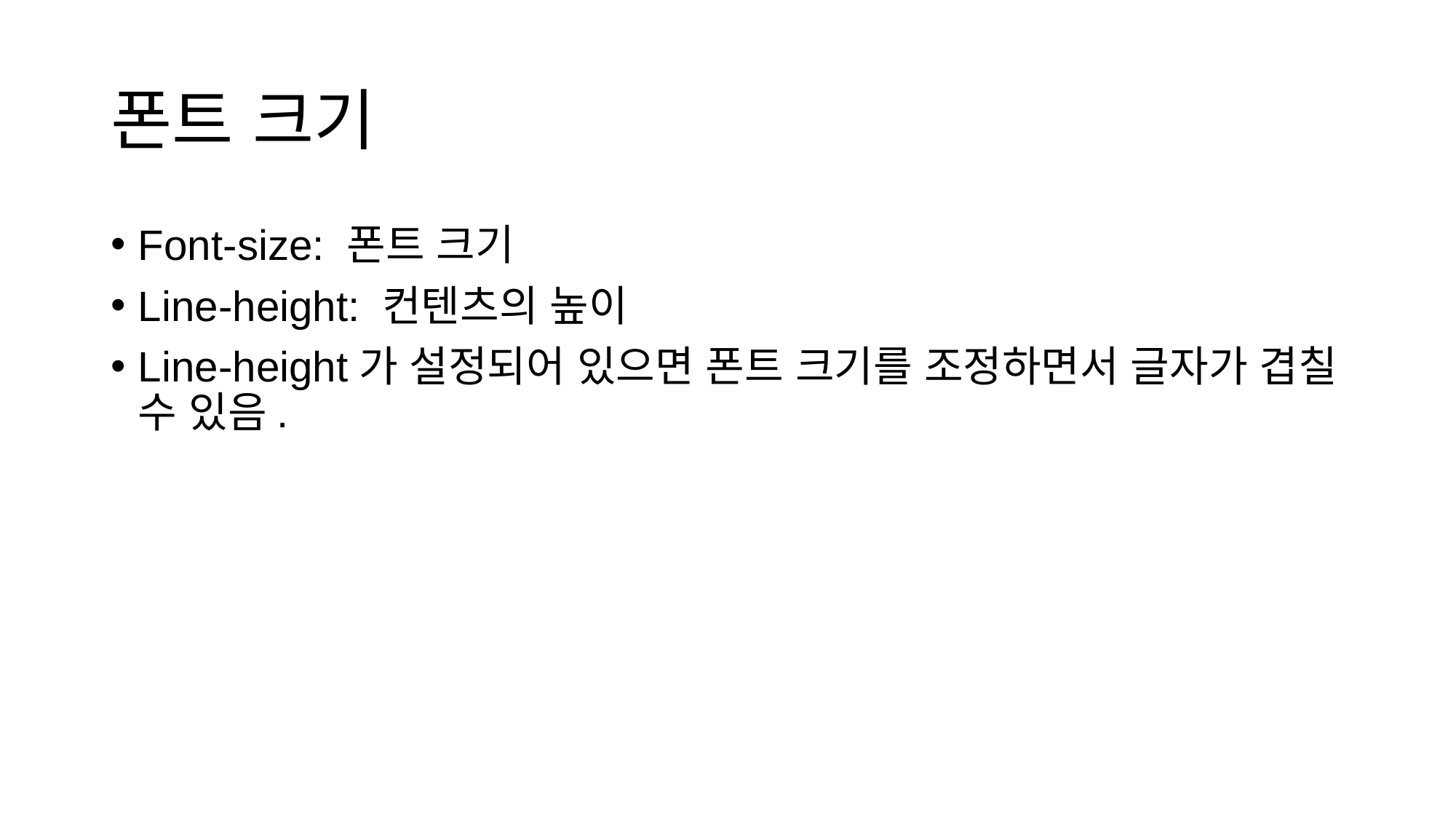

# 폰트 크기
Font-size: 폰트 크기
Line-height: 컨텐츠의 높이
Line-height가 설정되어 있으면 폰트 크기를 조정하면서 글자가 겹칠 수 있음.